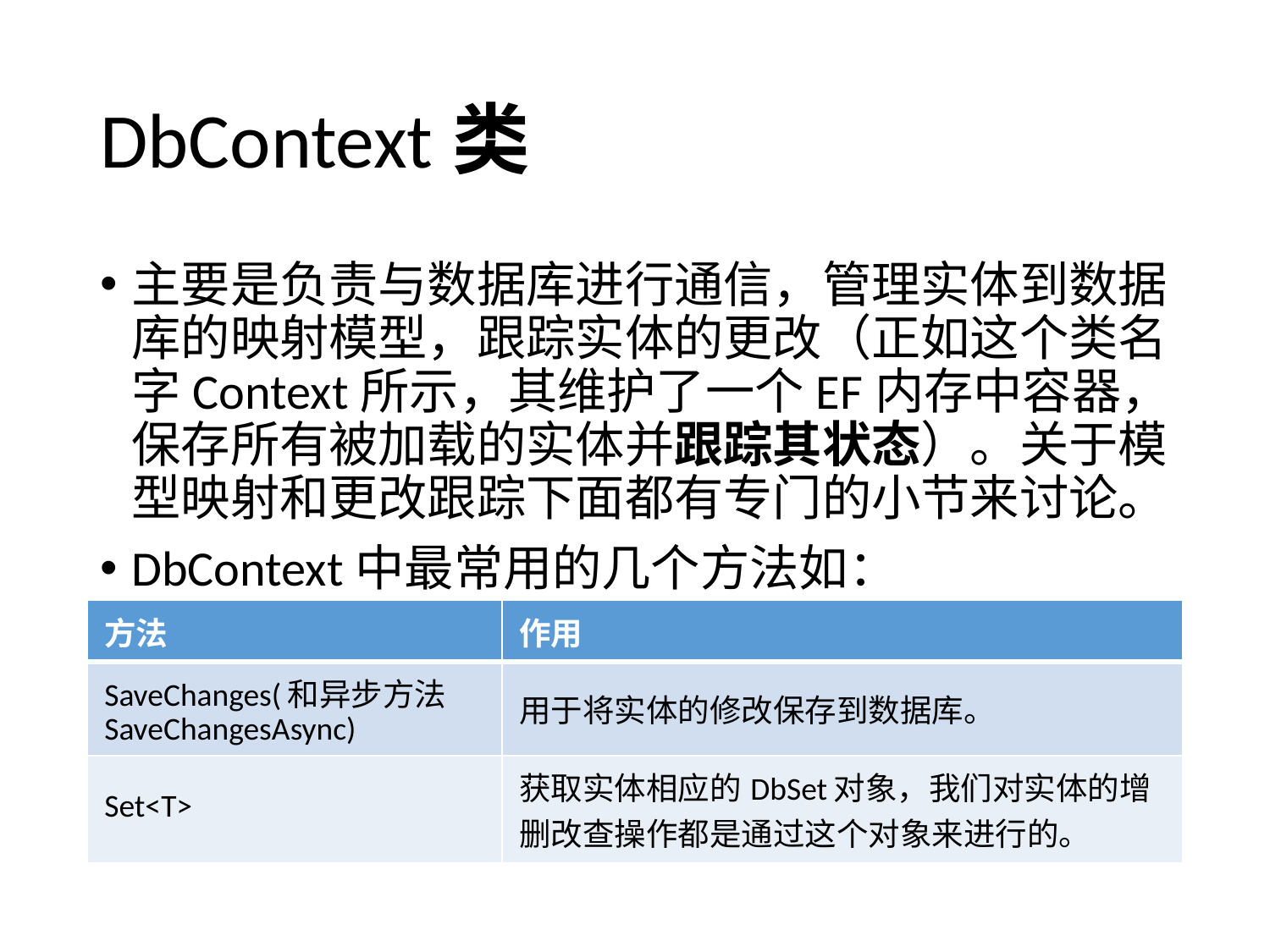

# DbContext类
主要是负责与数据库进行通信，管理实体到数据库的映射模型，跟踪实体的更改（正如这个类名字Context所示，其维护了一个EF内存中容器，保存所有被加载的实体并跟踪其状态）。关于模型映射和更改跟踪下面都有专门的小节来讨论。
DbContext中最常用的几个方法如：

| 方法 | 作用 |
| --- | --- |
| SaveChanges(和异步方法SaveChangesAsync) | 用于将实体的修改保存到数据库。 |
| Set<T> | 获取实体相应的DbSet对象，我们对实体的增删改查操作都是通过这个对象来进行的。 |